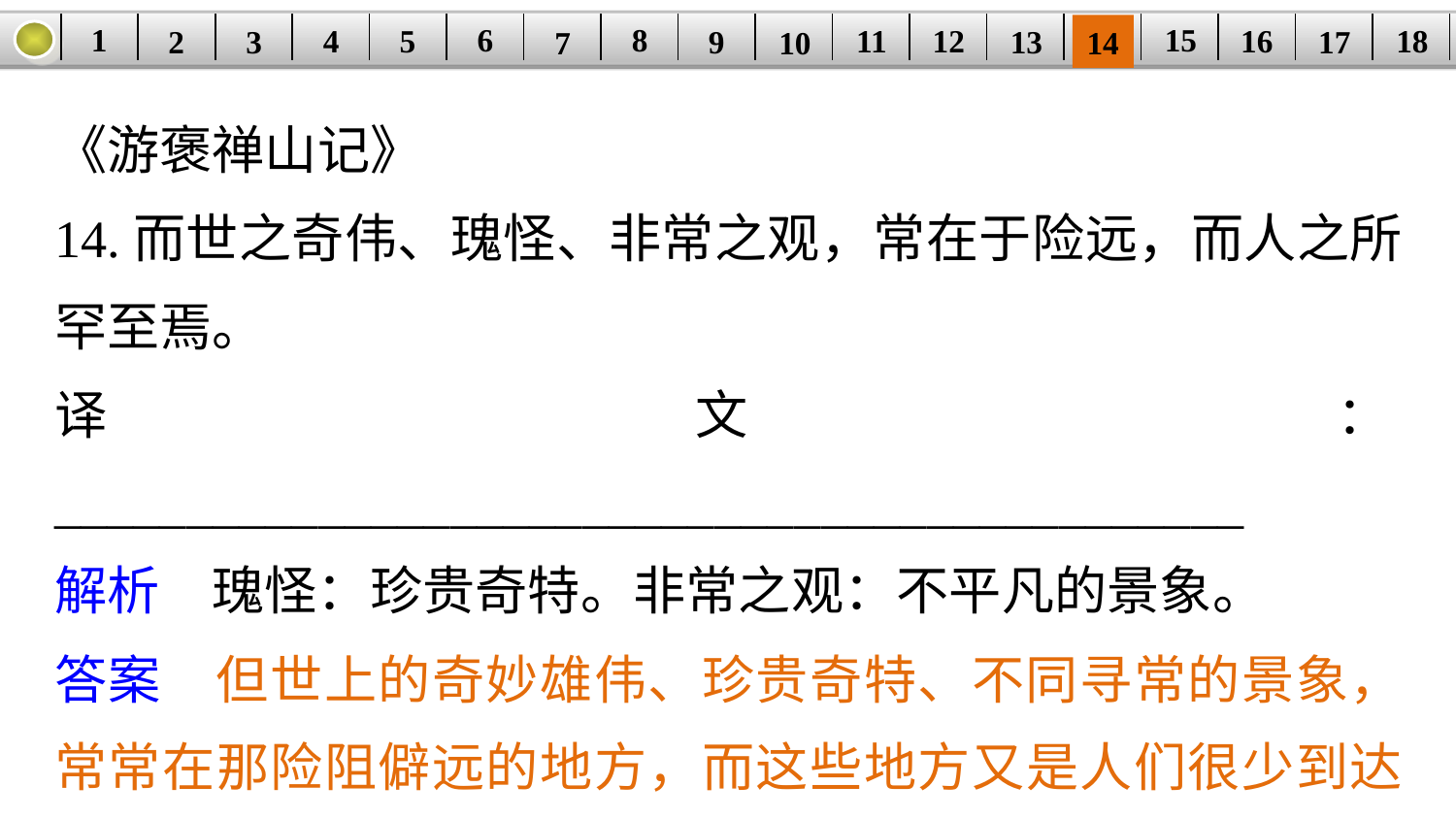

1
8
15
6
11
18
5
16
|  |  |  |  |  |  |  |  |  |  |  |  |  |  |  |  |  |  |
| --- | --- | --- | --- | --- | --- | --- | --- | --- | --- | --- | --- | --- | --- | --- | --- | --- | --- |
12
4
17
13
3
9
2
14
7
10

《游褒禅山记》
14.而世之奇伟、瑰怪、非常之观，常在于险远，而人之所罕至焉。
译文：_____________________________________________
解析　瑰怪：珍贵奇特。非常之观：不平凡的景象。
答案　但世上的奇妙雄伟、珍贵奇特、不同寻常的景象，常常在那险阻僻远的地方，而这些地方又是人们很少到达的地方。